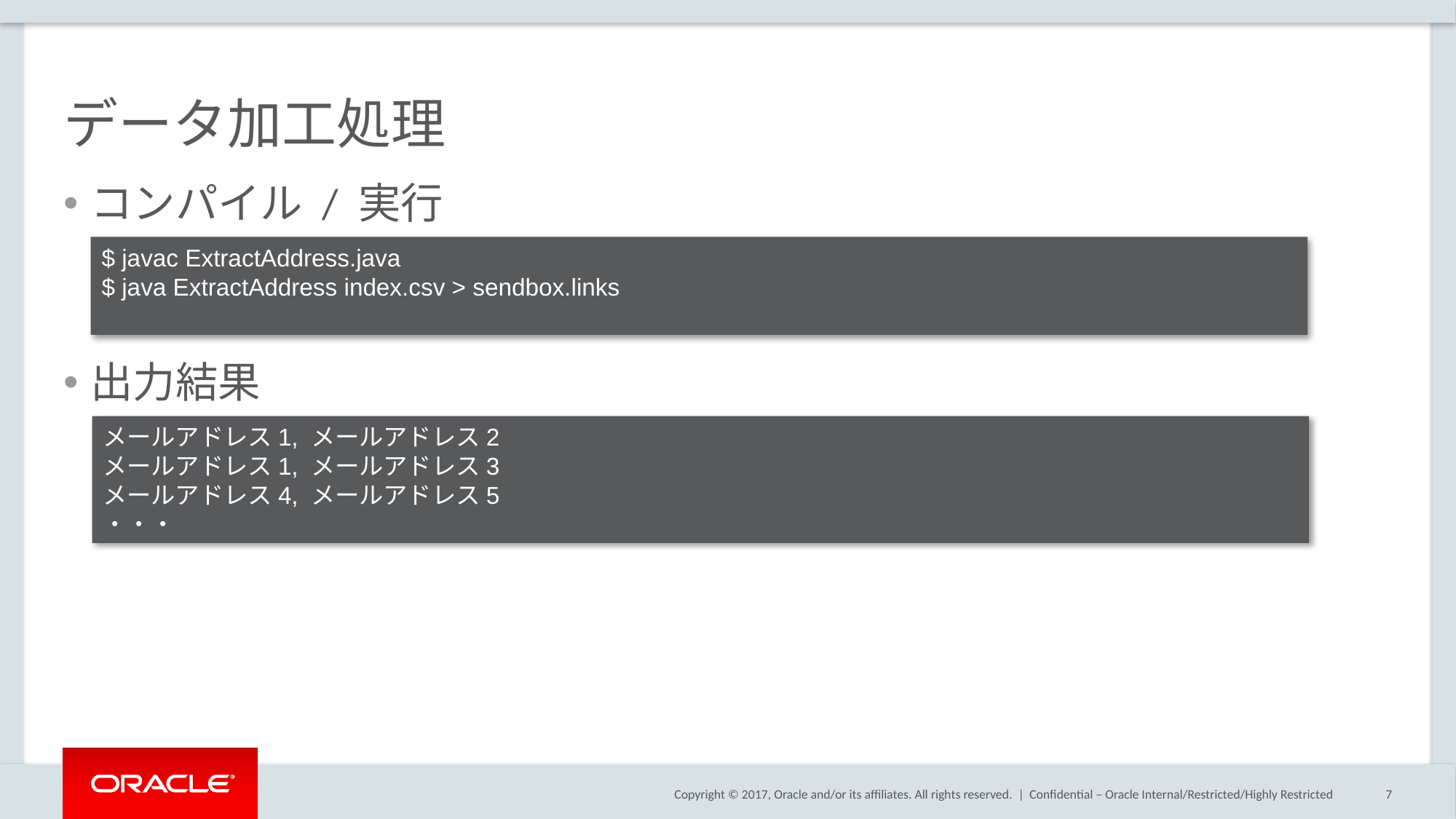

# データ加工処理
コンパイル / 実行

出力結果

$ javac ExtractAddress.java
$ java ExtractAddress index.csv > sendbox.links

メールアドレス1, メールアドレス2
メールアドレス1, メールアドレス3
メールアドレス4, メールアドレス5
・・・
Confidential – Oracle Internal/Restricted/Highly Restricted
7